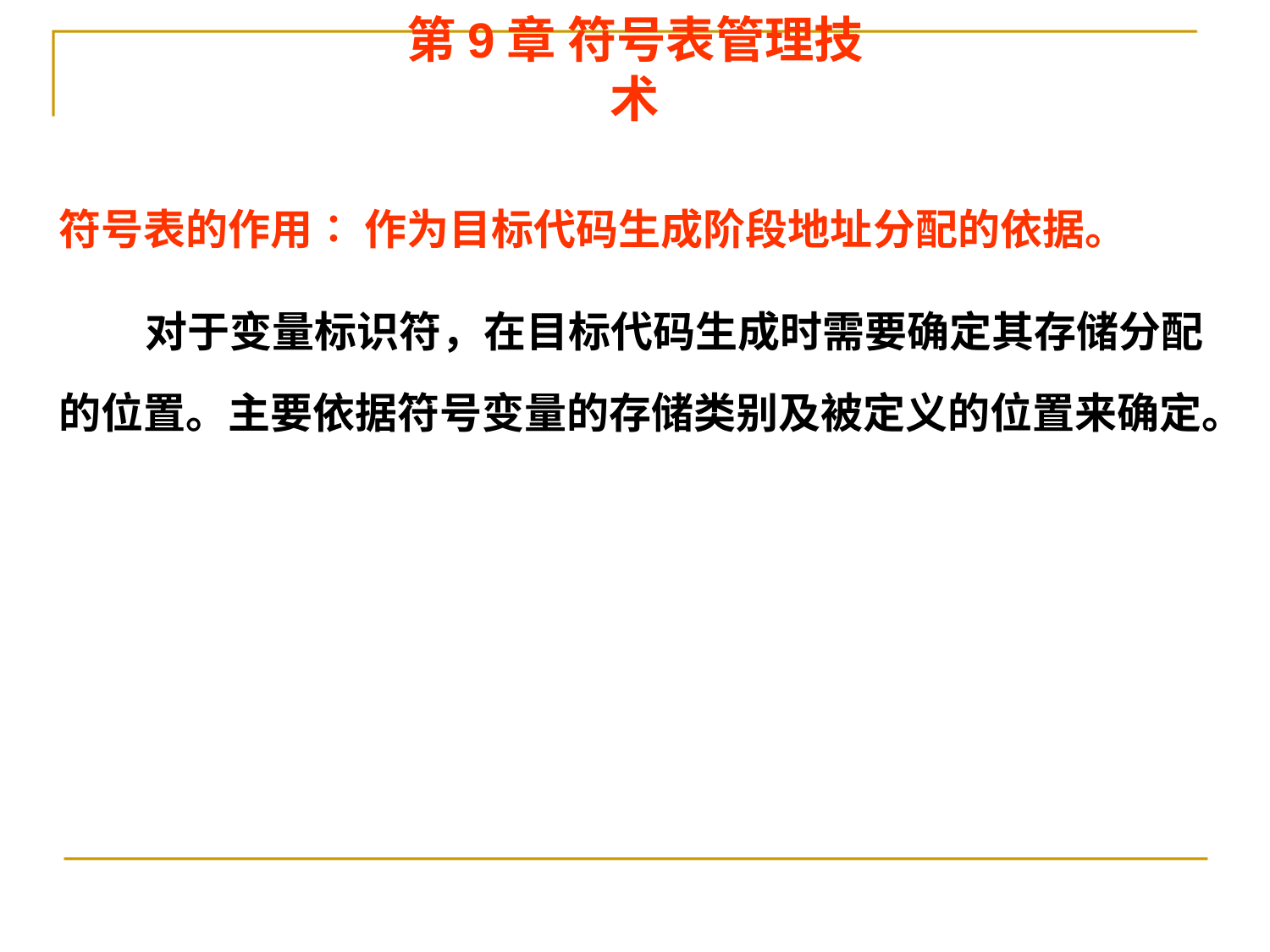

# 第9章 符号表管理技术
符号表的作用∶ 作为目标代码生成阶段地址分配的依据。
        对于变量标识符，在目标代码生成时需要确定其存储分配的位置。主要依据符号变量的存储类别及被定义的位置来确定。